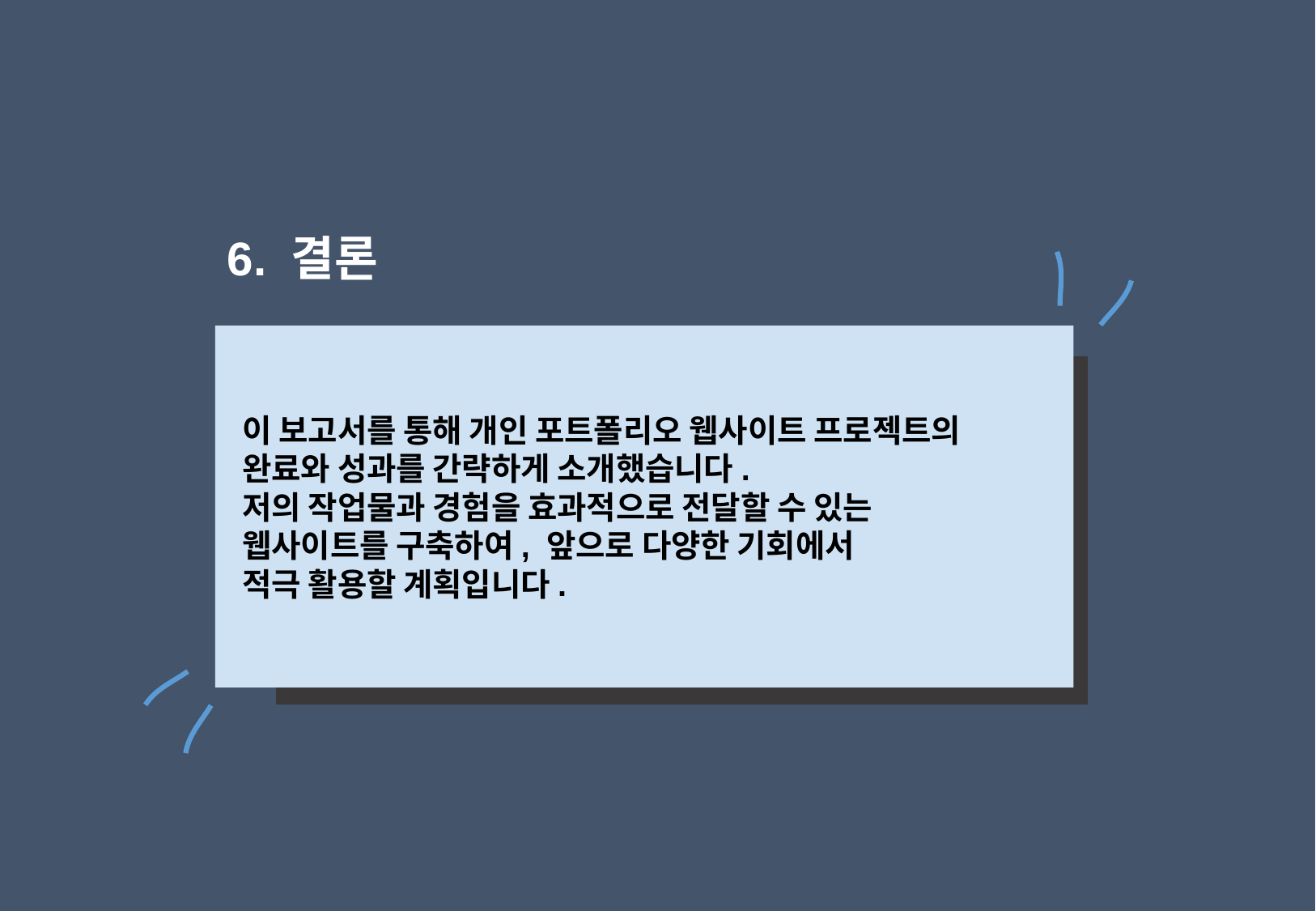

# 6. 결론

 이 보고서를 통해 개인 포트폴리오 웹사이트 프로젝트의
 완료와 성과를 간략하게 소개했습니다.
 저의 작업물과 경험을 효과적으로 전달할 수 있는
 웹사이트를 구축하여, 앞으로 다양한 기회에서
 적극 활용할 계획입니다.